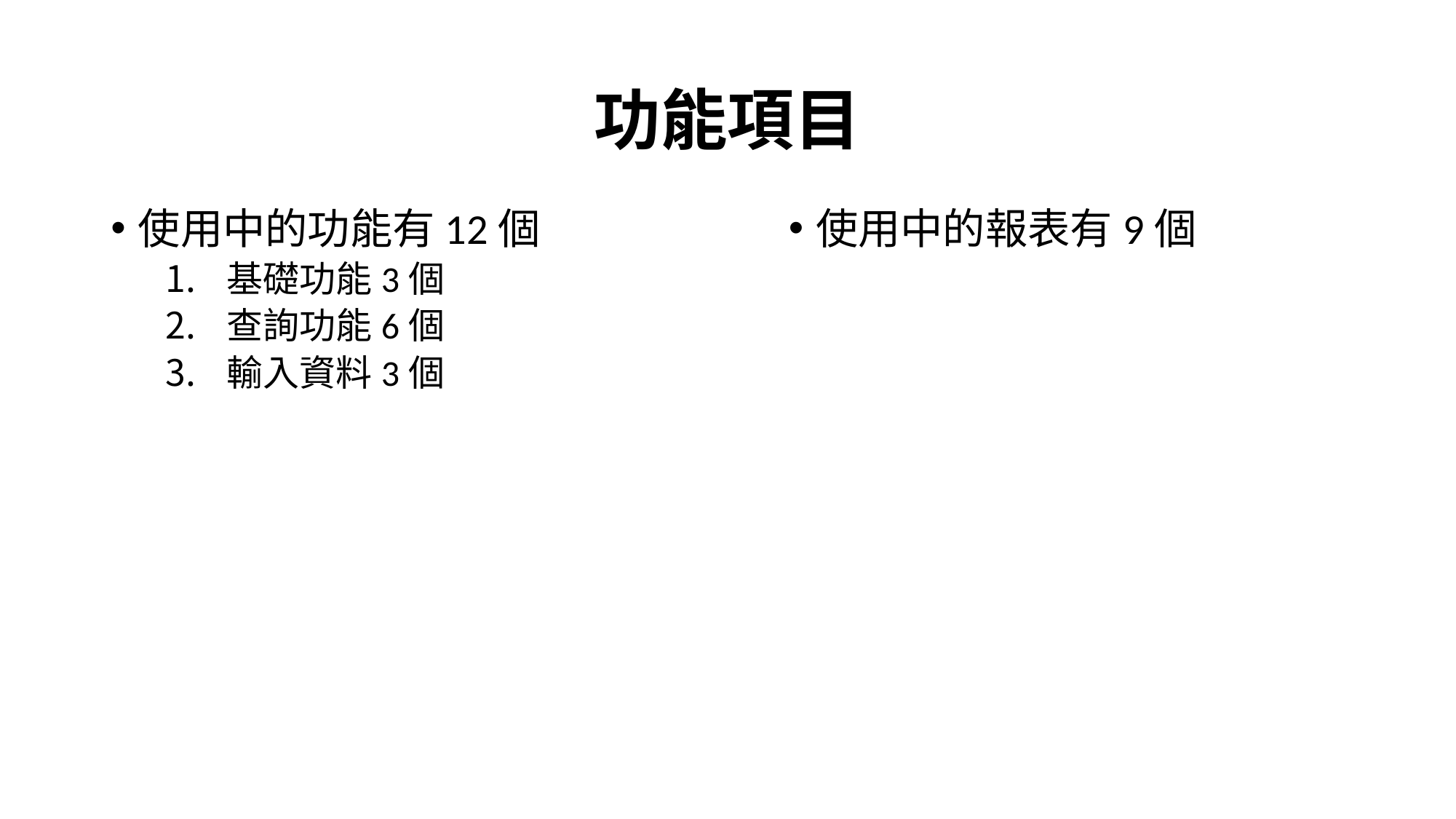

# 功能項目
使用中的功能有12個
基礎功能3個
查詢功能6個
輸入資料3個

使用中的報表有9個